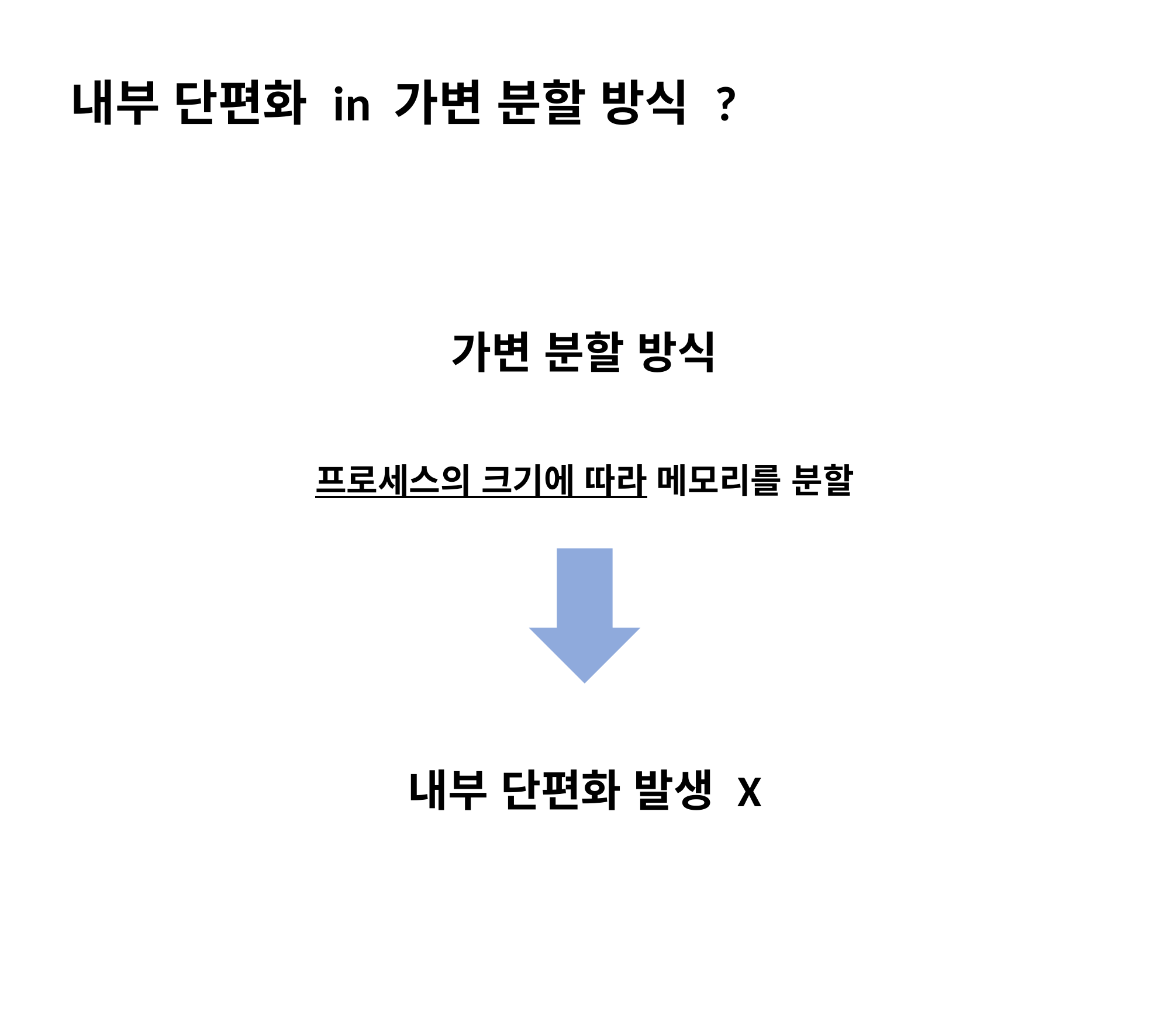

내부 단편화 in 가변 분할 방식 ?
가변 분할 방식

프로세스의 크기에 따라 메모리를 분할

내부 단편화 발생 X